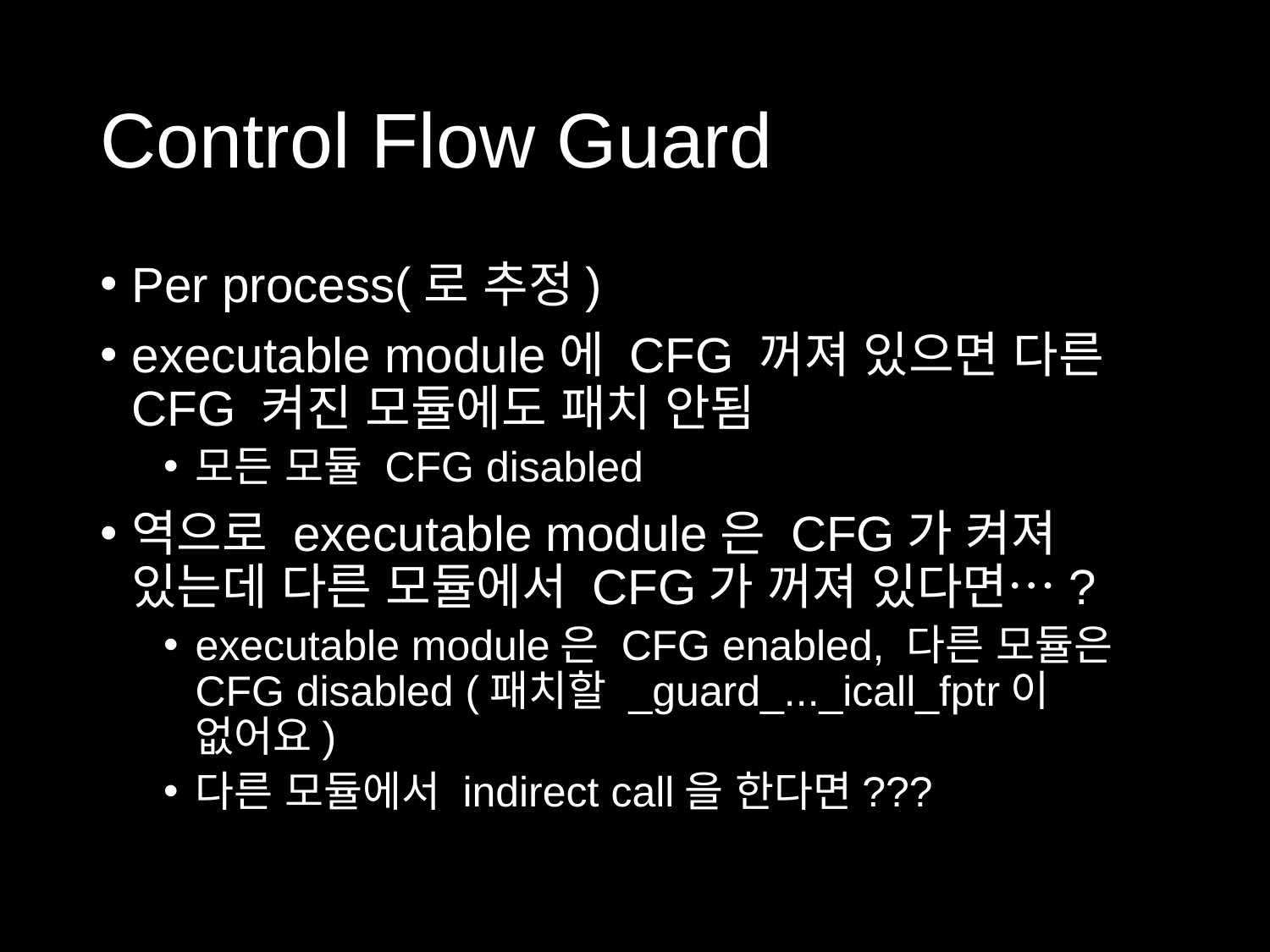

# Control Flow Guard
Per process(로 추정)
executable module에 CFG 꺼져 있으면 다른 CFG 켜진 모듈에도 패치 안됨
모든 모듈 CFG disabled
역으로 executable module은 CFG가 켜져 있는데 다른 모듈에서 CFG가 꺼져 있다면…?
executable module은 CFG enabled, 다른 모듈은 CFG disabled (패치할 _guard_..._icall_fptr이 없어요)
다른 모듈에서 indirect call을 한다면???